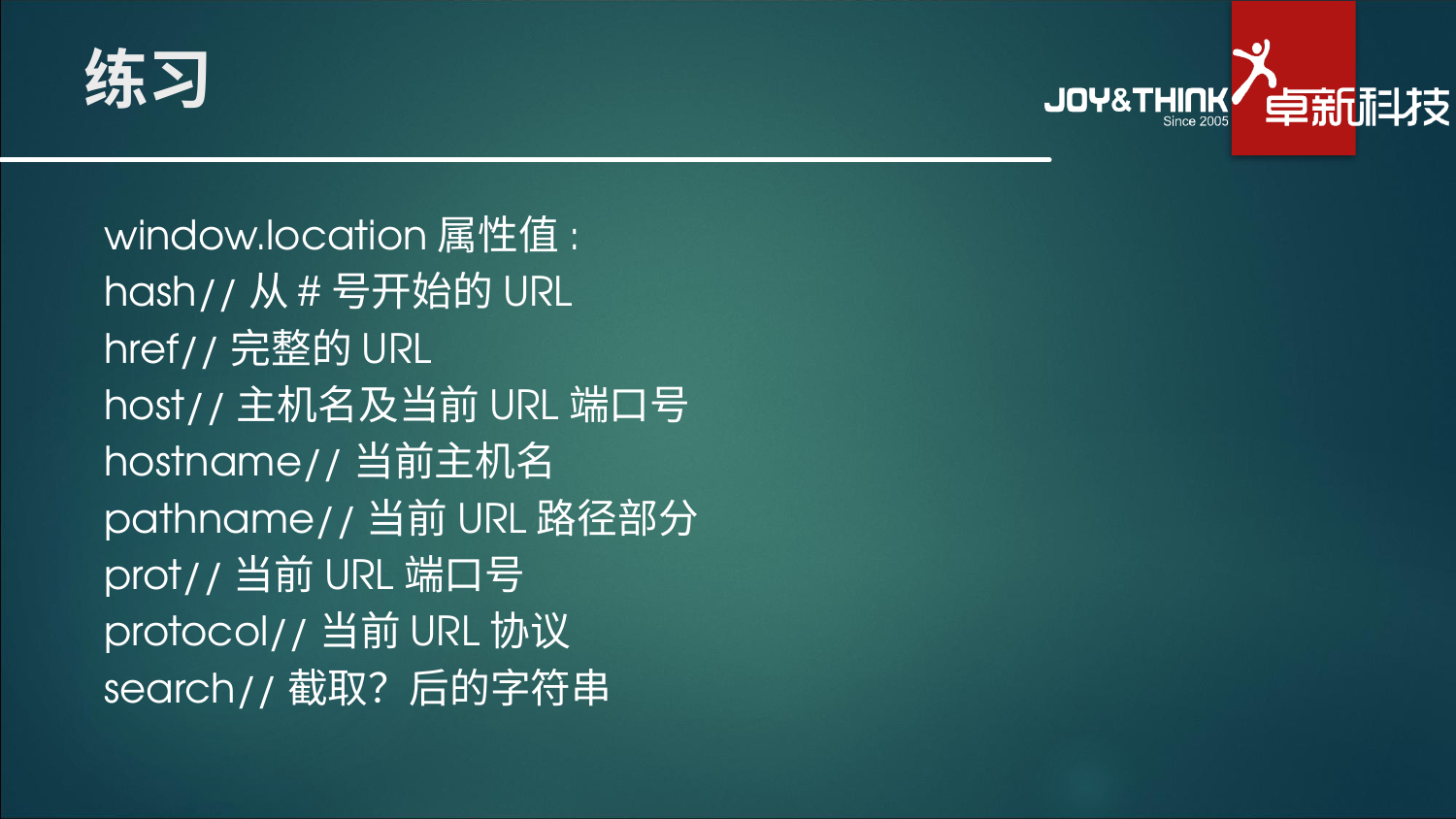

# 练习
window.location属性值:
hash//从#号开始的URL
href//完整的URL
host//主机名及当前URL端口号
hostname//当前主机名
pathname//当前URL路径部分
prot//当前URL端口号
protocol//当前URL协议
search//截取？后的字符串